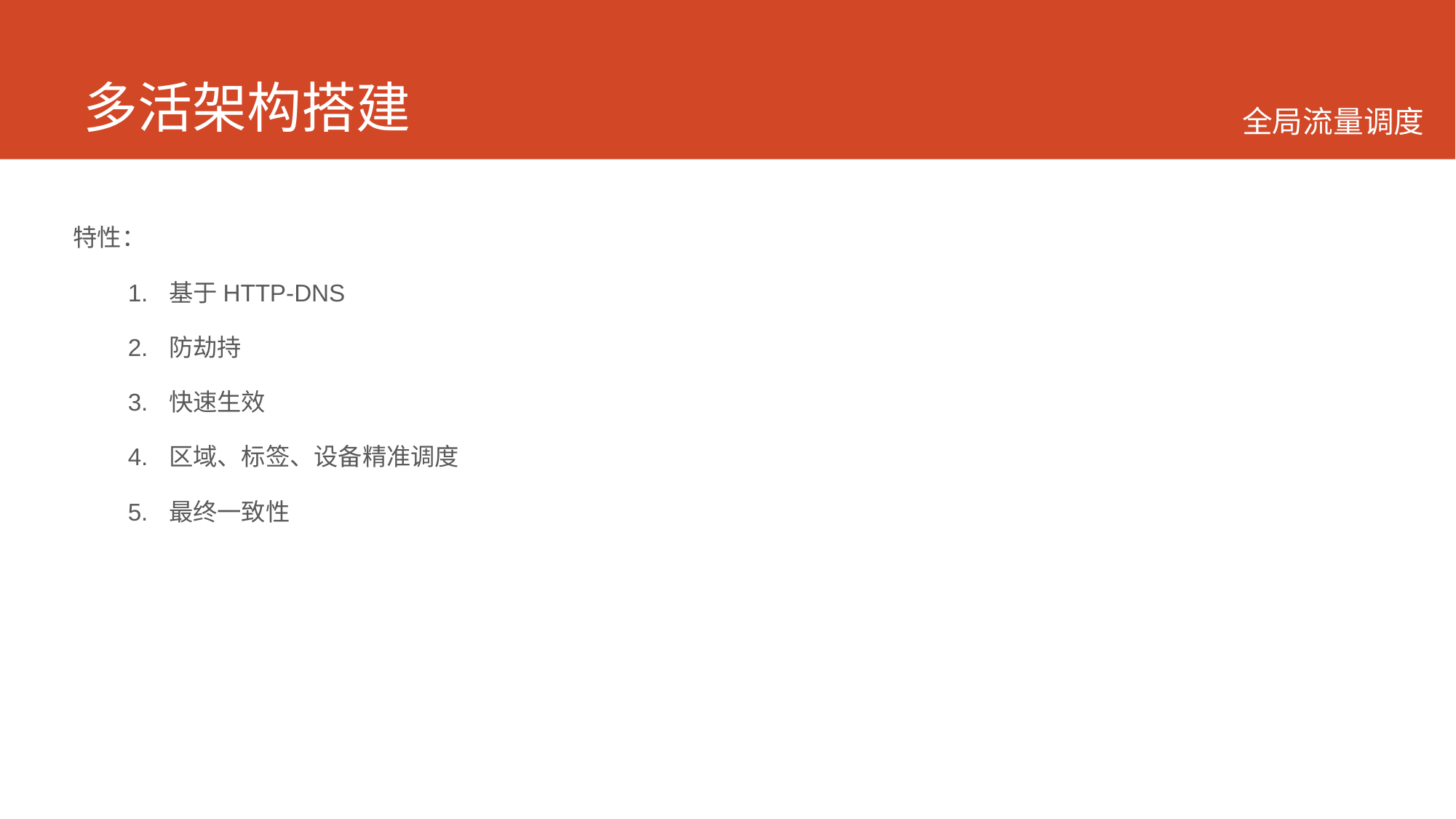

# 多活架构搭建
全局流量调度
特性：
基于HTTP-DNS
防劫持
快速生效
区域、标签、设备精准调度
最终一致性